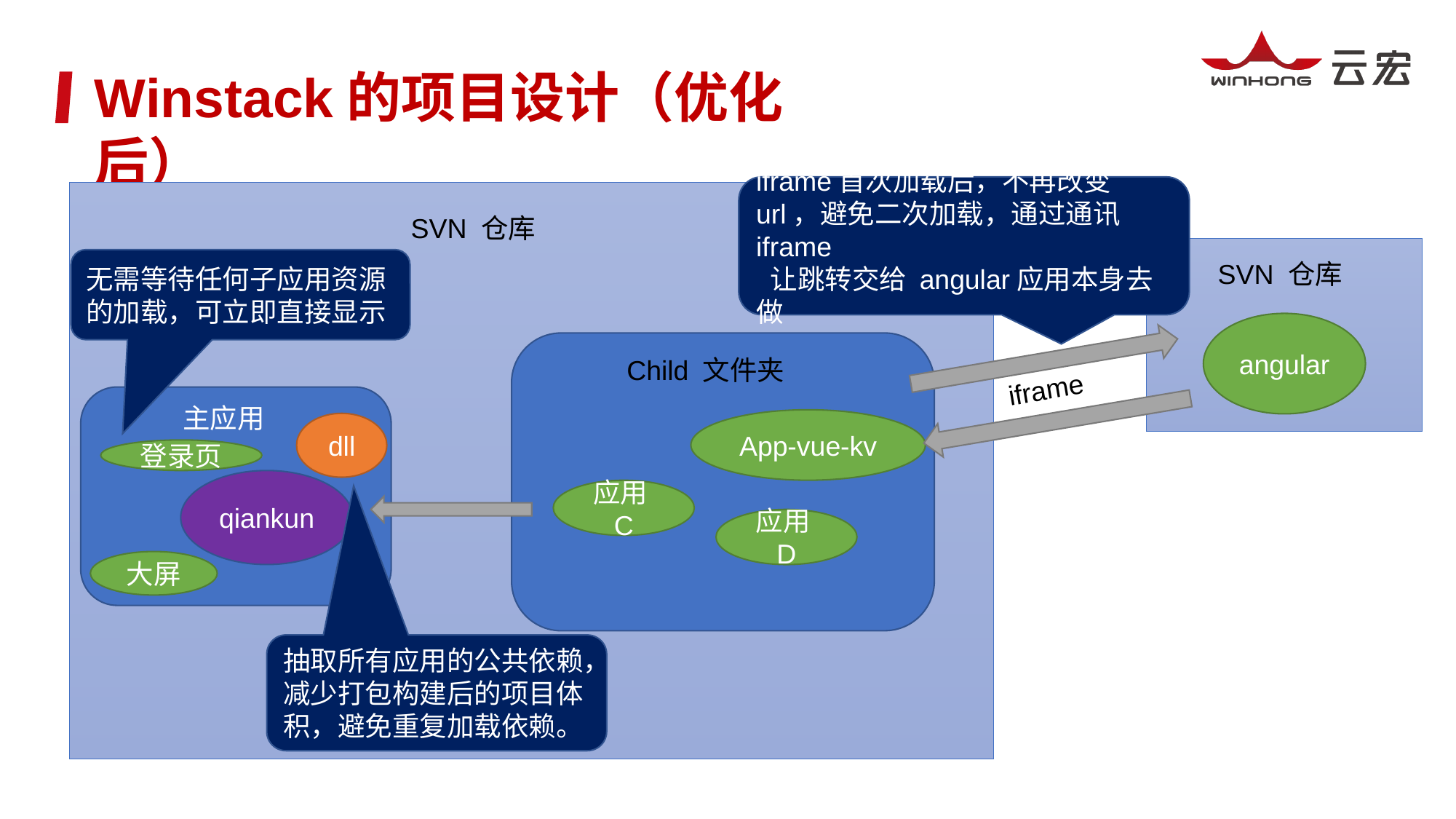

Winstack的项目设计（优化后）
iframe首次加载后，不再改变url，避免二次加载，通过通讯 iframe
 让跳转交给 angular应用本身去做

SVN 仓库

无需等待任何子应用资源的加载，可立即直接显示
SVN 仓库
angular

Child 文件夹
iframe

主应用

App-vue-kv
dll
登录页
qiankun
应用C

应用D
大屏
抽取所有应用的公共依赖，减少打包构建后的项目体积，避免重复加载依赖。